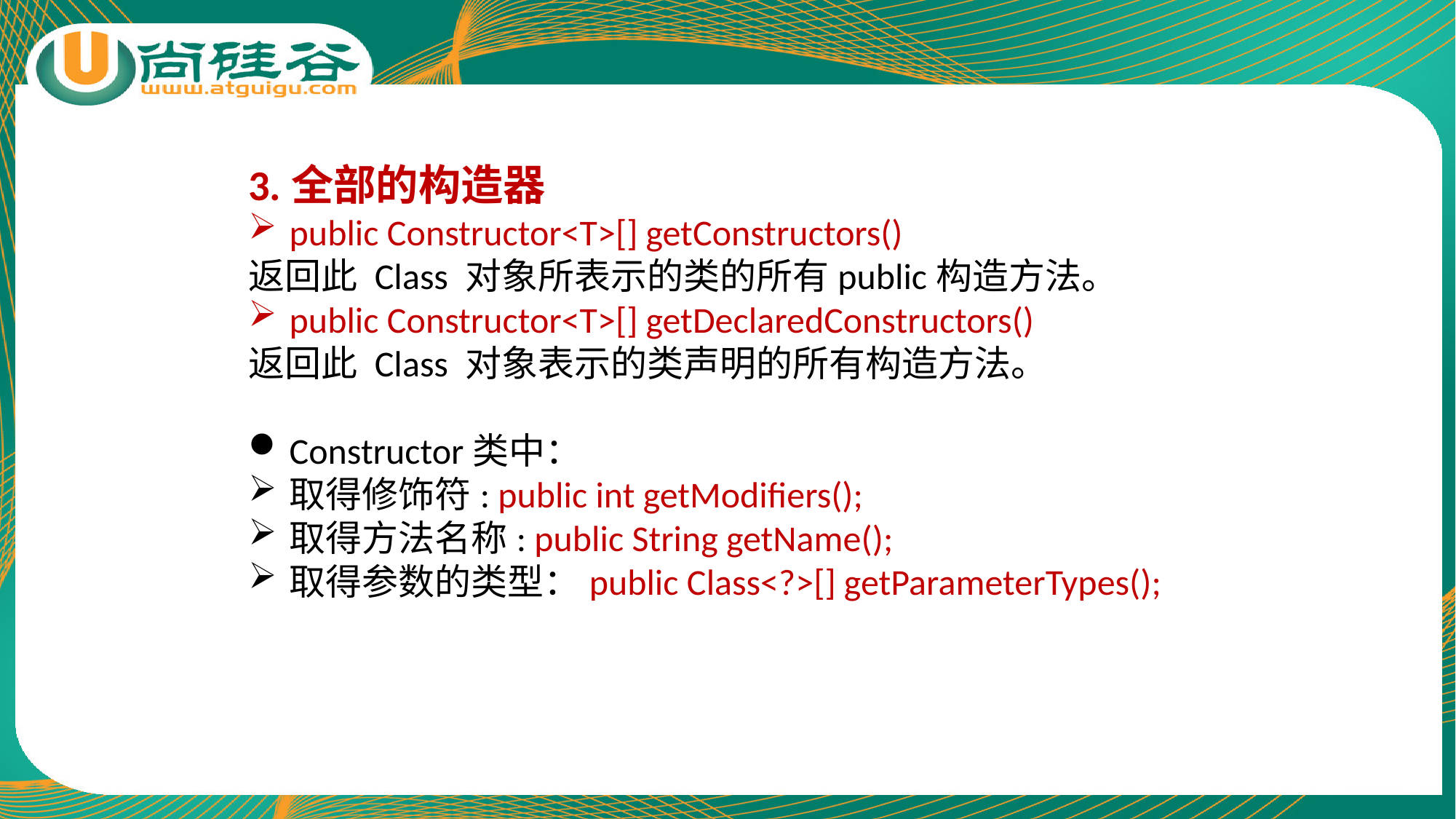

3.全部的构造器
public Constructor<T>[] getConstructors()
返回此 Class 对象所表示的类的所有public构造方法。
public Constructor<T>[] getDeclaredConstructors()
返回此 Class 对象表示的类声明的所有构造方法。

Constructor类中：
取得修饰符: public int getModifiers();
取得方法名称: public String getName();
取得参数的类型：public Class<?>[] getParameterTypes();